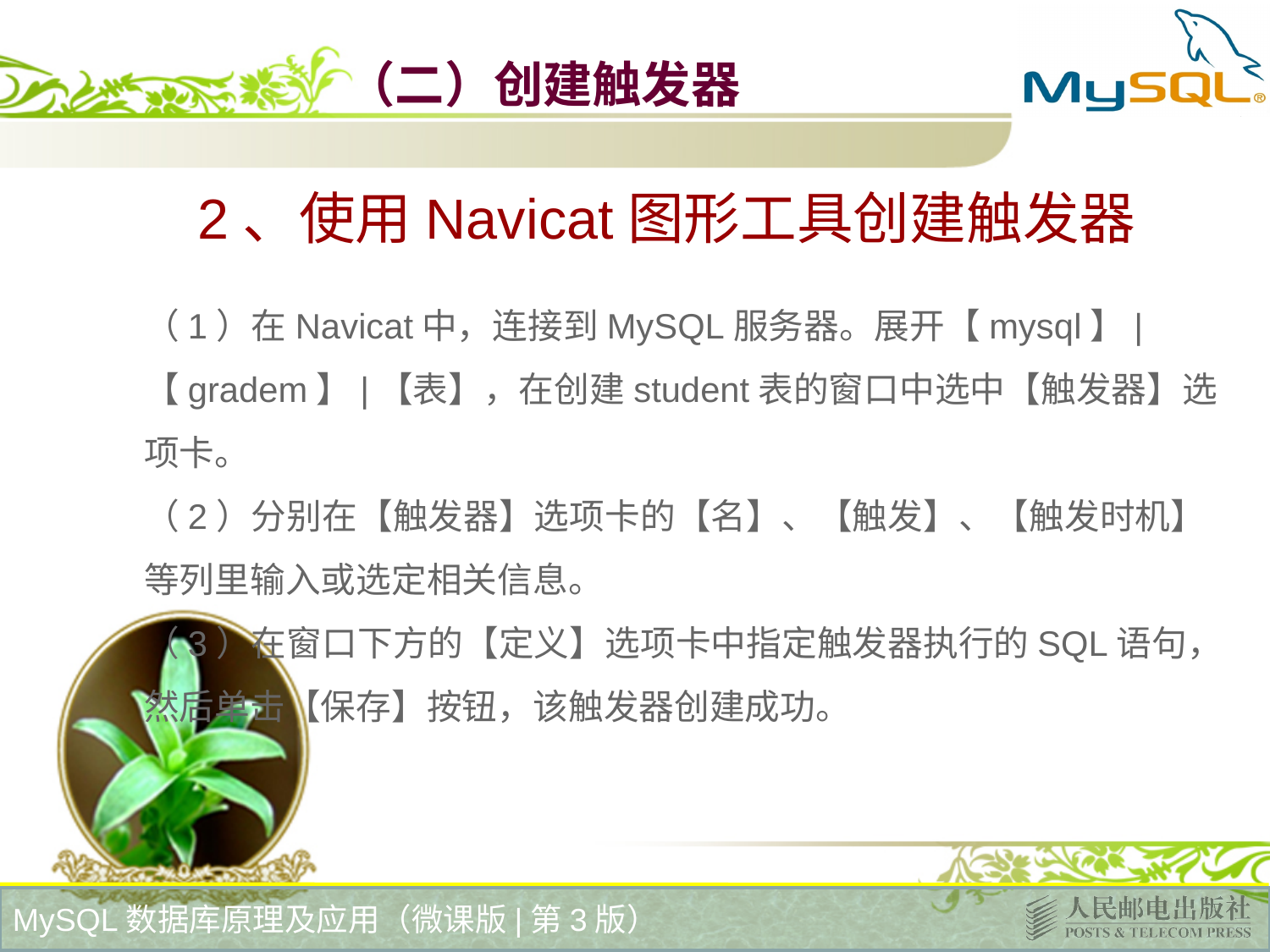

# （二）创建触发器
2、使用Navicat图形工具创建触发器
（1）在Navicat中，连接到MySQL服务器。展开【mysql】|【gradem】|【表】，在创建student表的窗口中选中【触发器】选项卡。
（2）分别在【触发器】选项卡的【名】、【触发】、【触发时机】等列里输入或选定相关信息。
（3）在窗口下方的【定义】选项卡中指定触发器执行的SQL语句，然后单击【保存】按钮，该触发器创建成功。